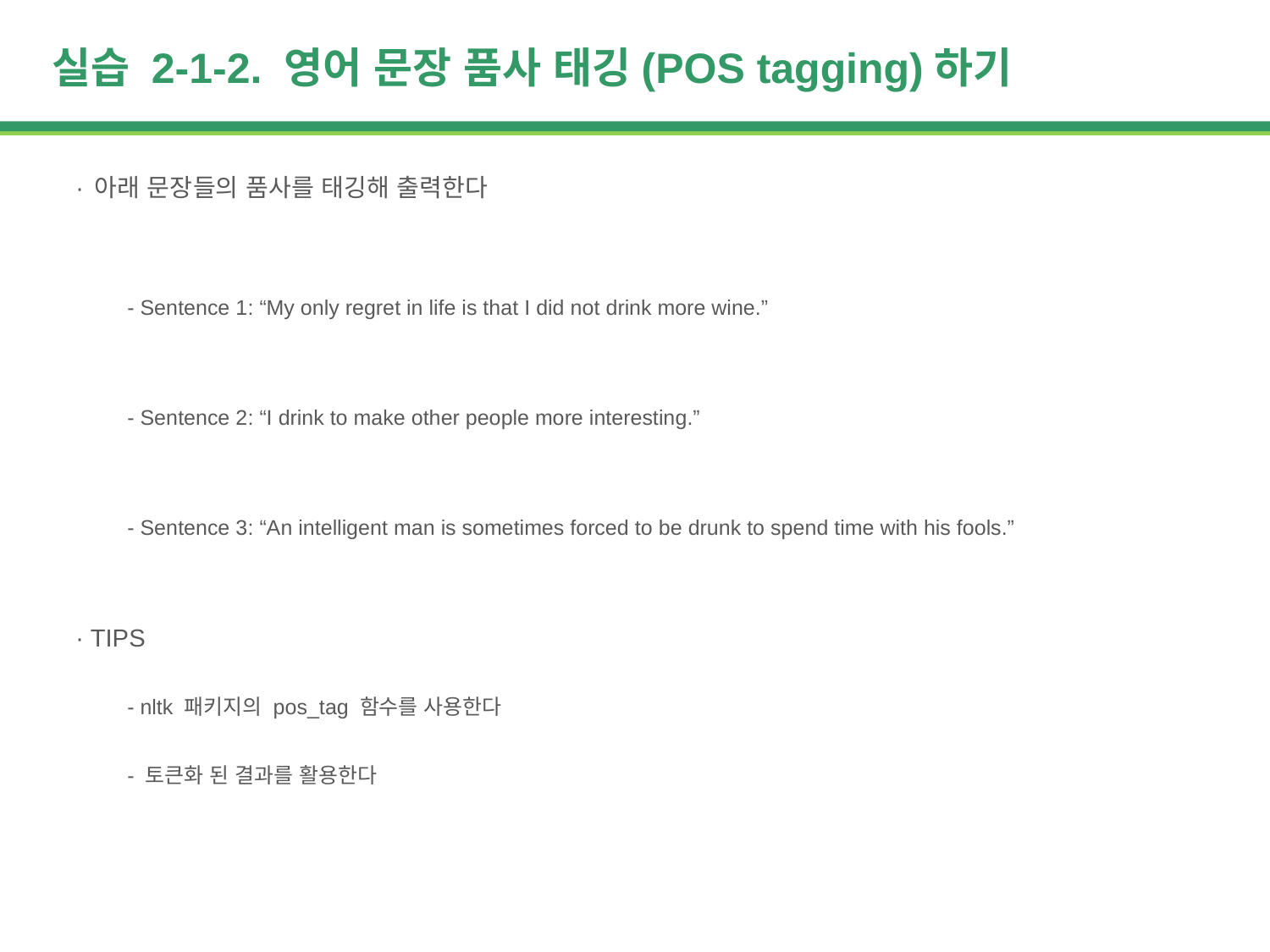

실습 2-1-2. 영어 문장 품사 태깅(POS tagging)하기

∙ 아래 문장들의 품사를 태깅해 출력한다
- Sentence 1: “My only regret in life is that I did not drink more wine.”
- Sentence 2: “I drink to make other people more interesting.”
- Sentence 3: “An intelligent man is sometimes forced to be drunk to spend time with his fools.”
∙ TIPS
- nltk 패키지의 pos_tag 함수를 사용한다
- 토큰화 된 결과를 활용한다